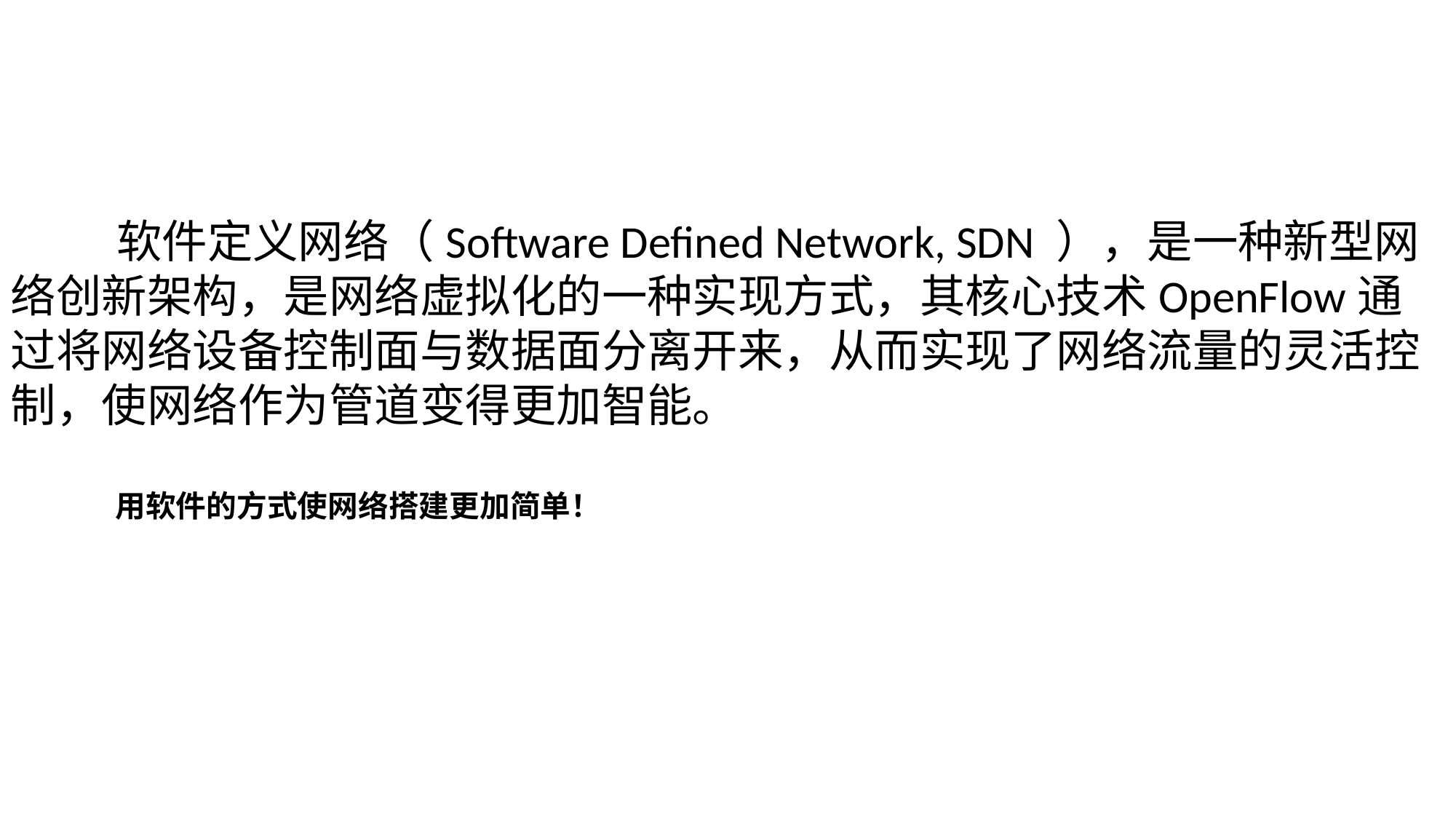

软件定义网络（Software Defined Network, SDN ），是一种新型网络创新架构，是网络虚拟化的一种实现方式，其核心技术OpenFlow通过将网络设备控制面与数据面分离开来，从而实现了网络流量的灵活控制，使网络作为管道变得更加智能。
用软件的方式使网络搭建更加简单！